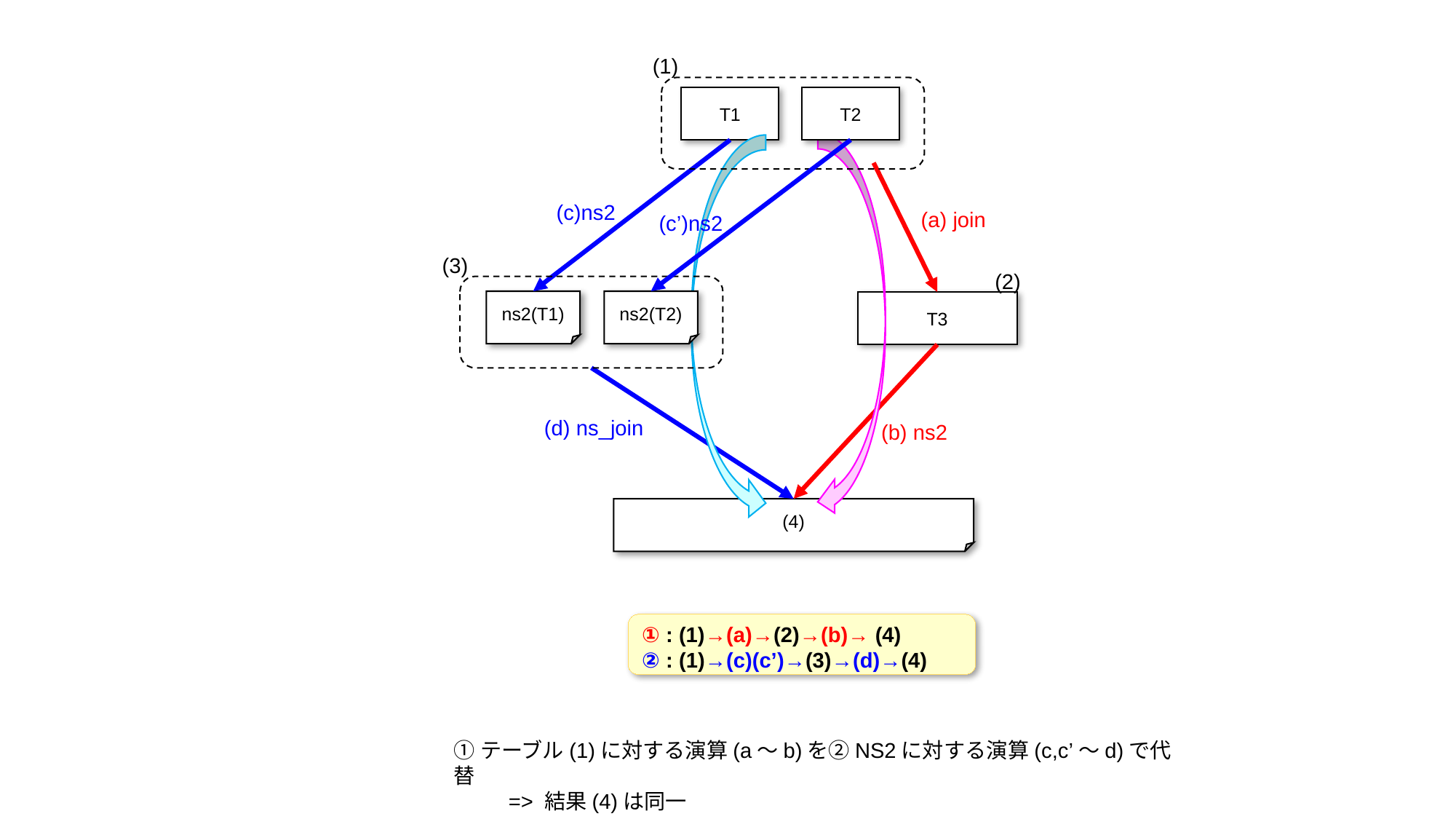

(1)

T1
T2
(c)ns2
(a) join
(c’)ns2
(3)
(2)

ns2(T1)
ns2(T2)

T3
(d) ns_join
(b) ns2
(4)
① : (1)→(a)→(2)→(b)→ (4)
② : (1)→(c)(c’)→(3)→(d)→(4)
①テーブル(1)に対する演算(a～b)を②NS2に対する演算(c,c’～d)で代替
=> 結果(4)は同一